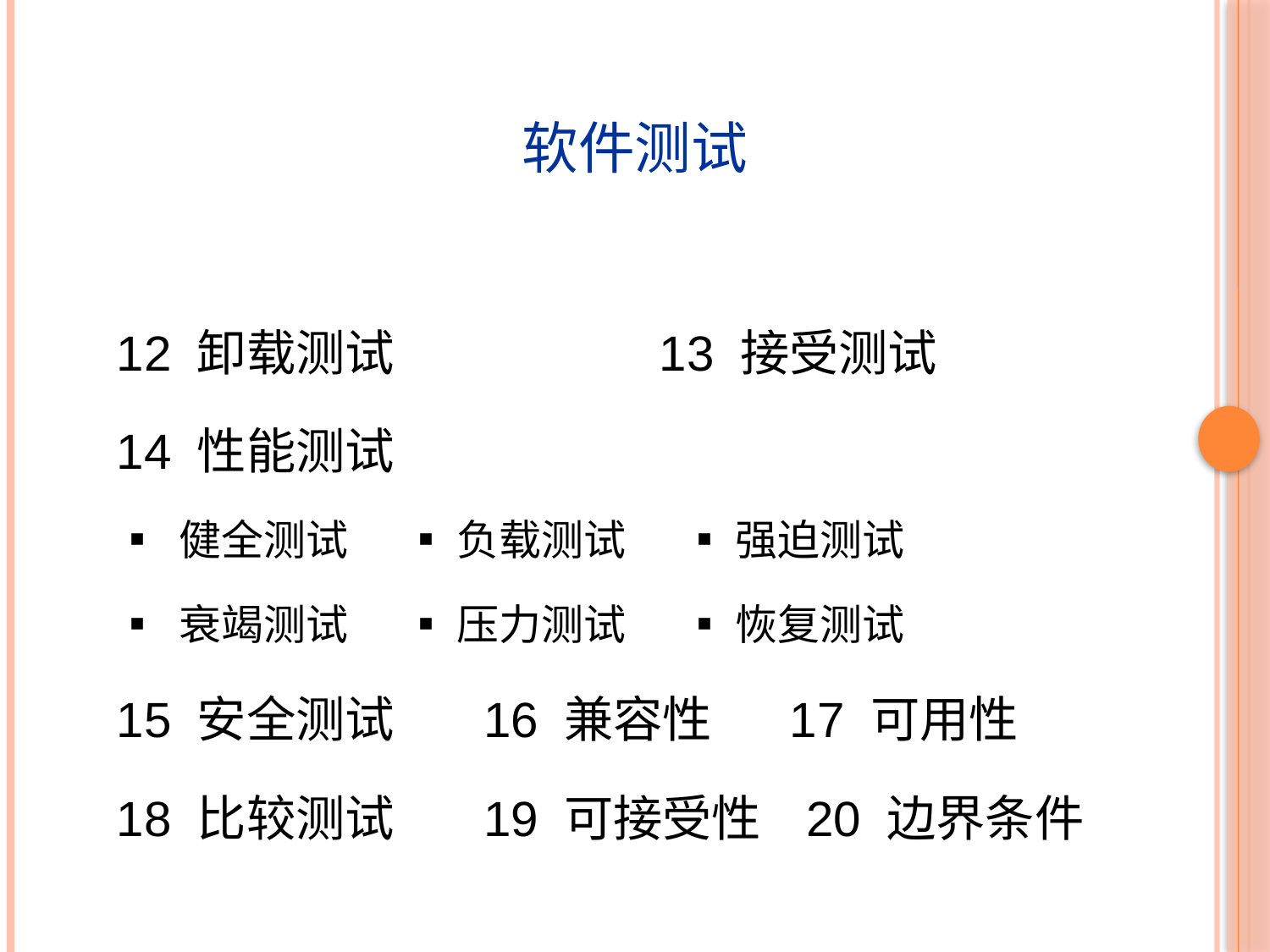

软件测试
12 卸载测试                       13 接受测试
14 性能测试
▪ 健全测试      ▪ 负载测试      ▪ 强迫测试
▪ 衰竭测试      ▪ 压力测试      ▪ 恢复测试
15 安全测试       16 兼容性      17 可用性
18 比较测试       19 可接受性   20 边界条件